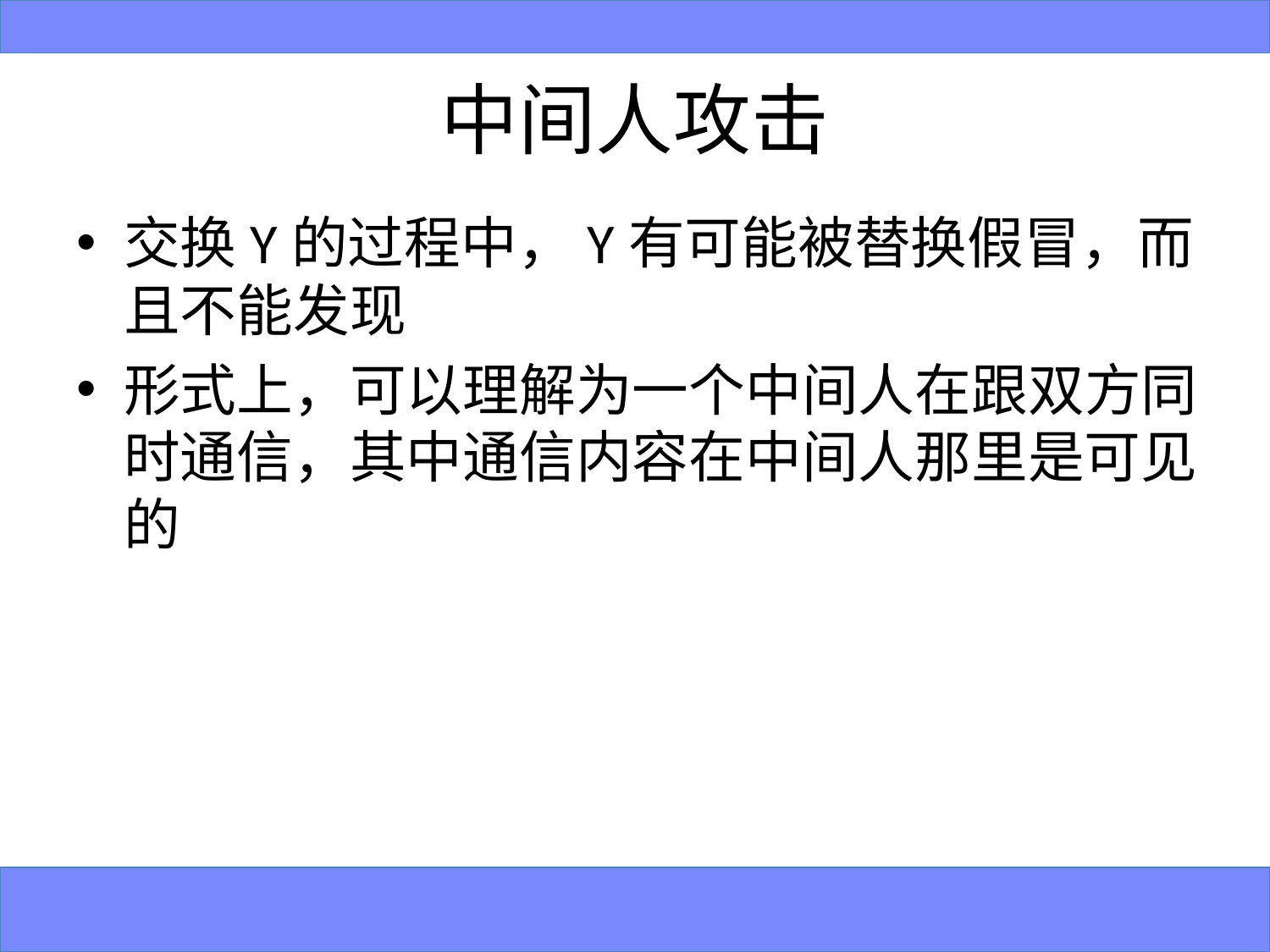

# 中间人攻击
交换Y的过程中，Y有可能被替换假冒，而且不能发现
形式上，可以理解为一个中间人在跟双方同时通信，其中通信内容在中间人那里是可见的